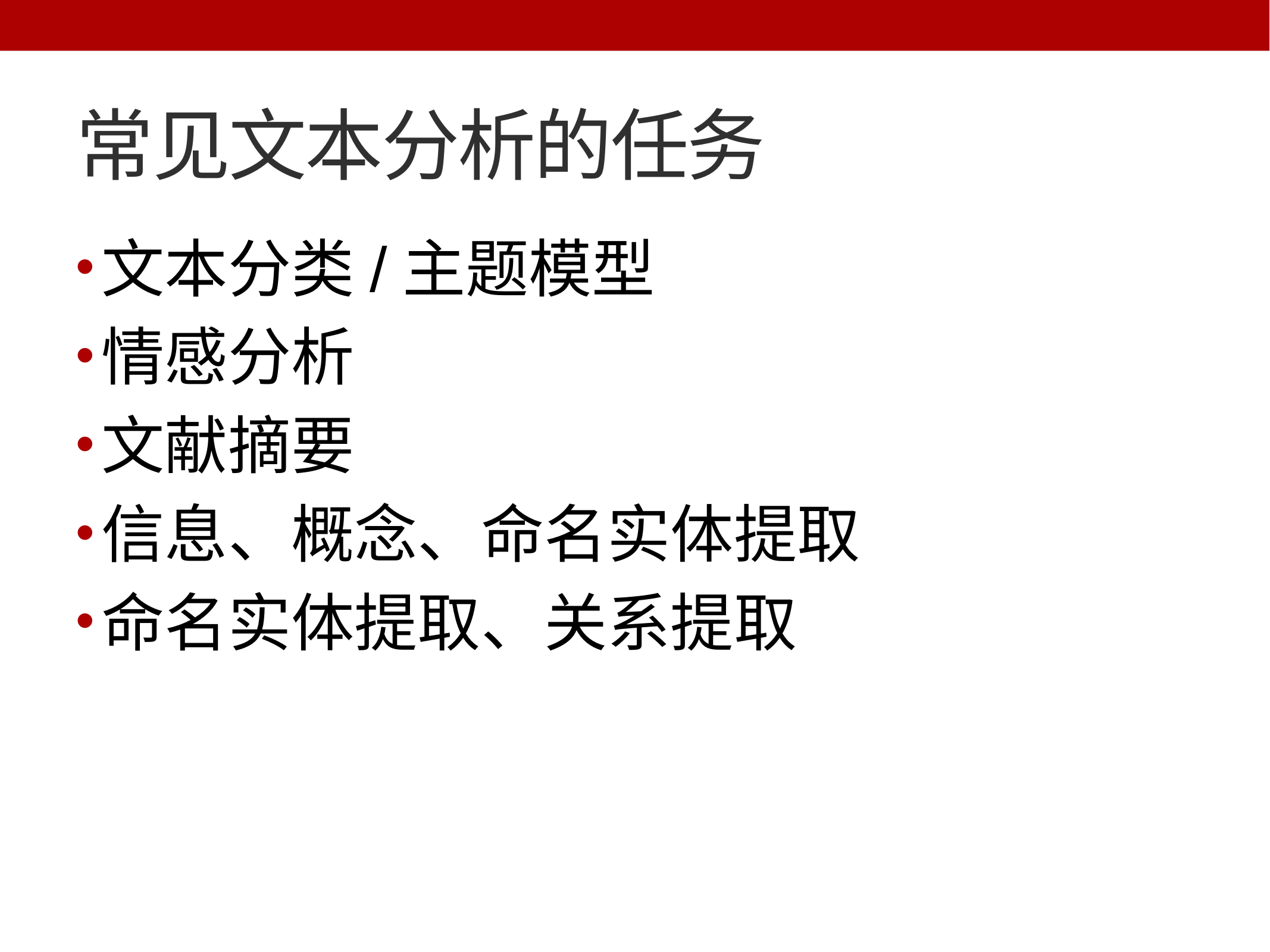

# 常见文本分析的任务
文本分类/主题模型
情感分析
文献摘要
信息、概念、命名实体提取
命名实体提取、关系提取